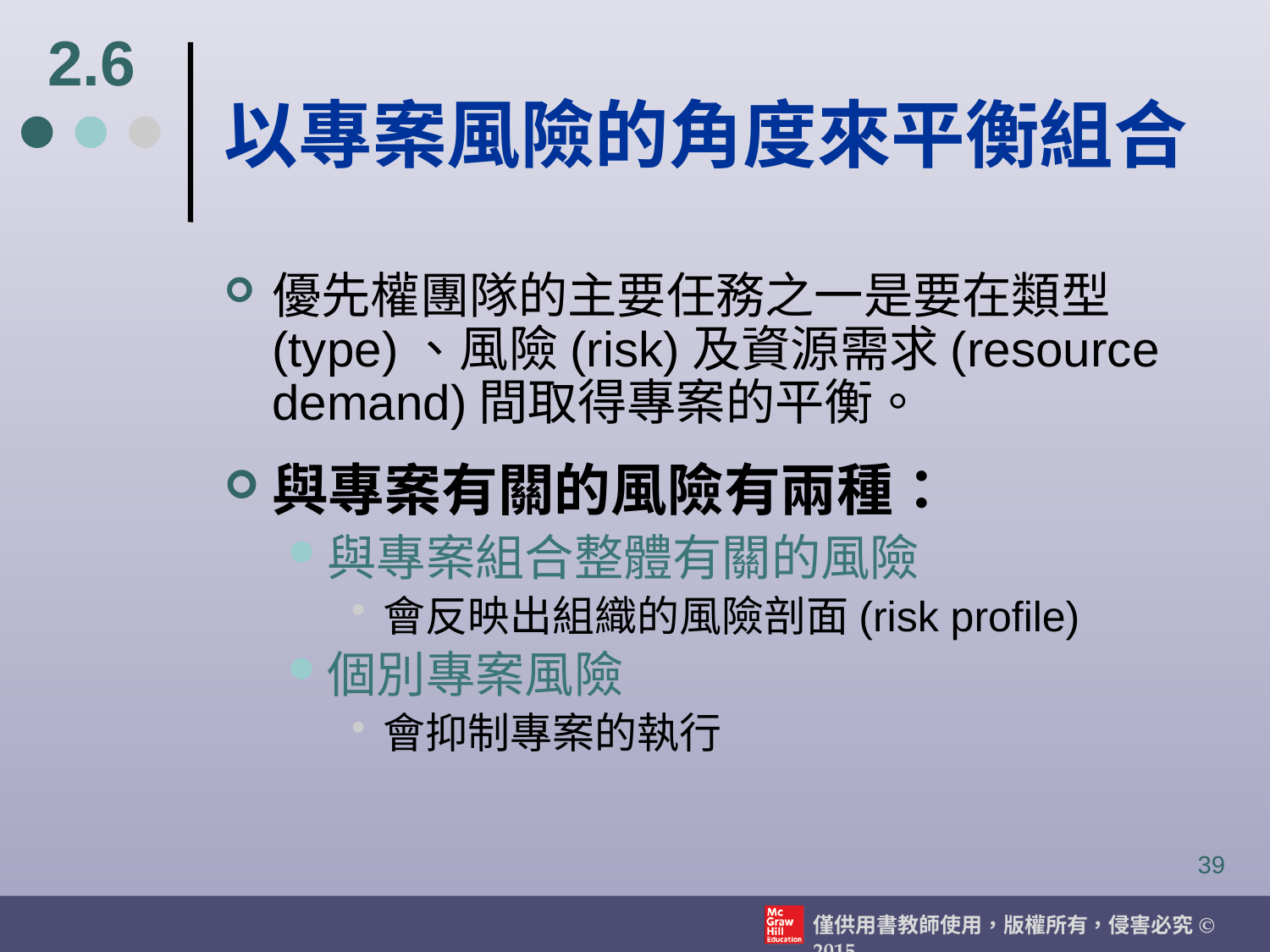

2.6
# 以專案風險的角度來平衡組合
優先權團隊的主要任務之一是要在類型(type)、風險(risk)及資源需求(resource demand)間取得專案的平衡。
與專案有關的風險有兩種：
與專案組合整體有關的風險
會反映出組織的風險剖面(risk profile)
個別專案風險
會抑制專案的執行
39